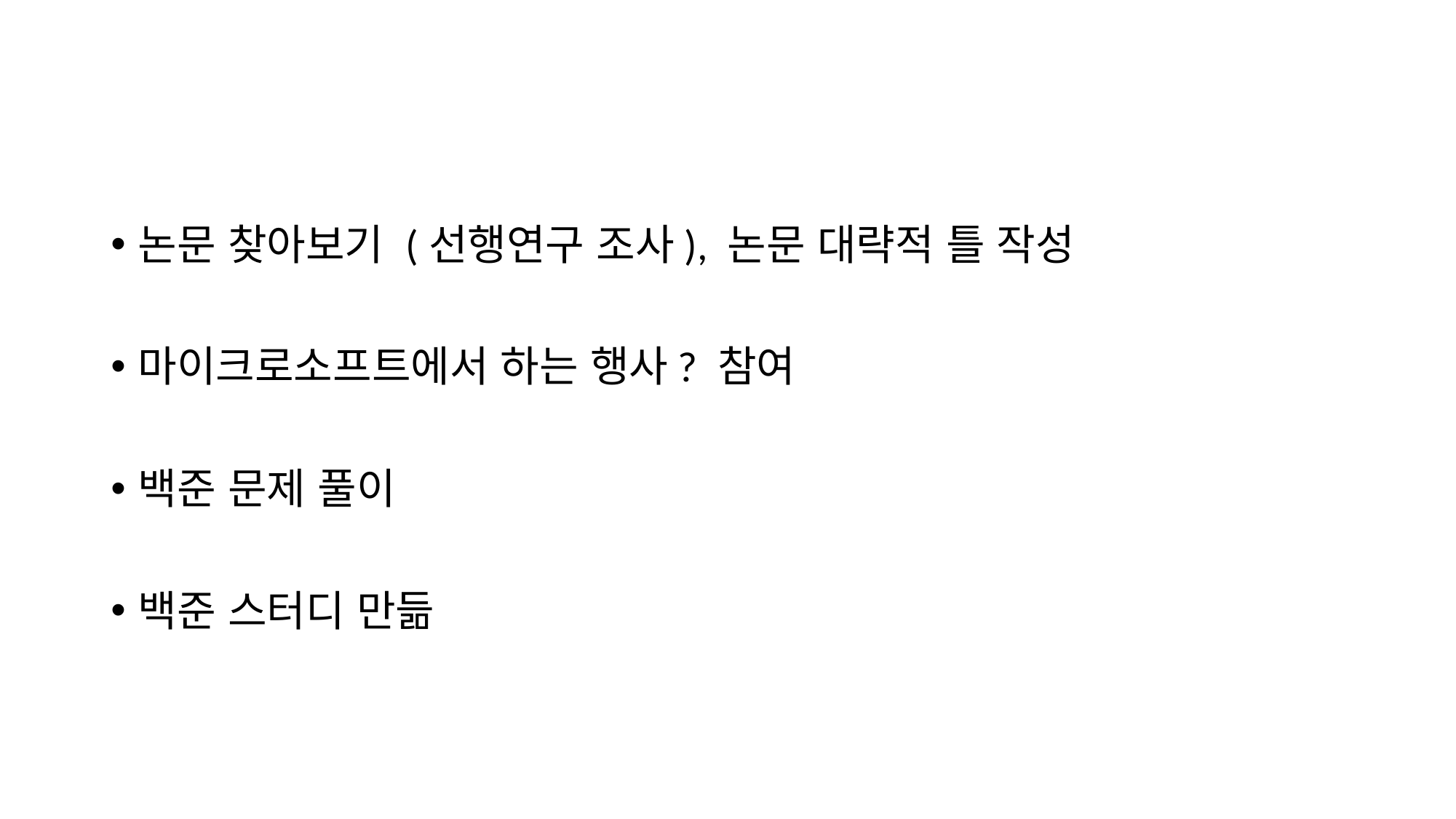

#
논문 찾아보기 (선행연구 조사), 논문 대략적 틀 작성

마이크로소프트에서 하는 행사? 참여

백준 문제 풀이

백준 스터디 만듦